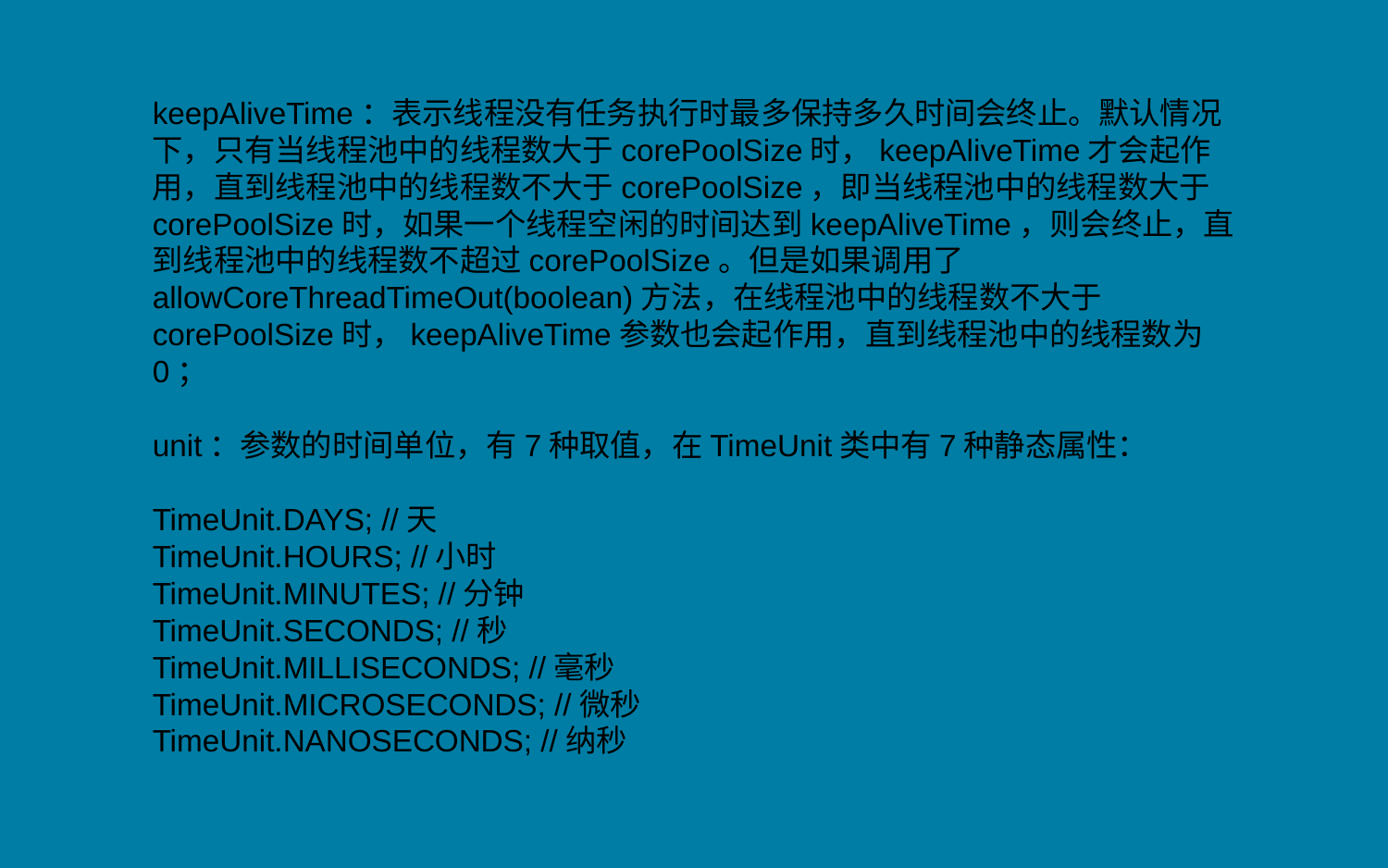

keepAliveTime：表示线程没有任务执行时最多保持多久时间会终止。默认情况下，只有当线程池中的线程数大于corePoolSize时，keepAliveTime才会起作用，直到线程池中的线程数不大于corePoolSize，即当线程池中的线程数大于corePoolSize时，如果一个线程空闲的时间达到keepAliveTime，则会终止，直到线程池中的线程数不超过corePoolSize。但是如果调用了allowCoreThreadTimeOut(boolean)方法，在线程池中的线程数不大于corePoolSize时，keepAliveTime参数也会起作用，直到线程池中的线程数为0；

unit：参数的时间单位，有7种取值，在TimeUnit类中有7种静态属性：

TimeUnit.DAYS; //天
TimeUnit.HOURS; //小时
TimeUnit.MINUTES; //分钟
TimeUnit.SECONDS; //秒
TimeUnit.MILLISECONDS; //毫秒
TimeUnit.MICROSECONDS; //微秒
TimeUnit.NANOSECONDS; //纳秒